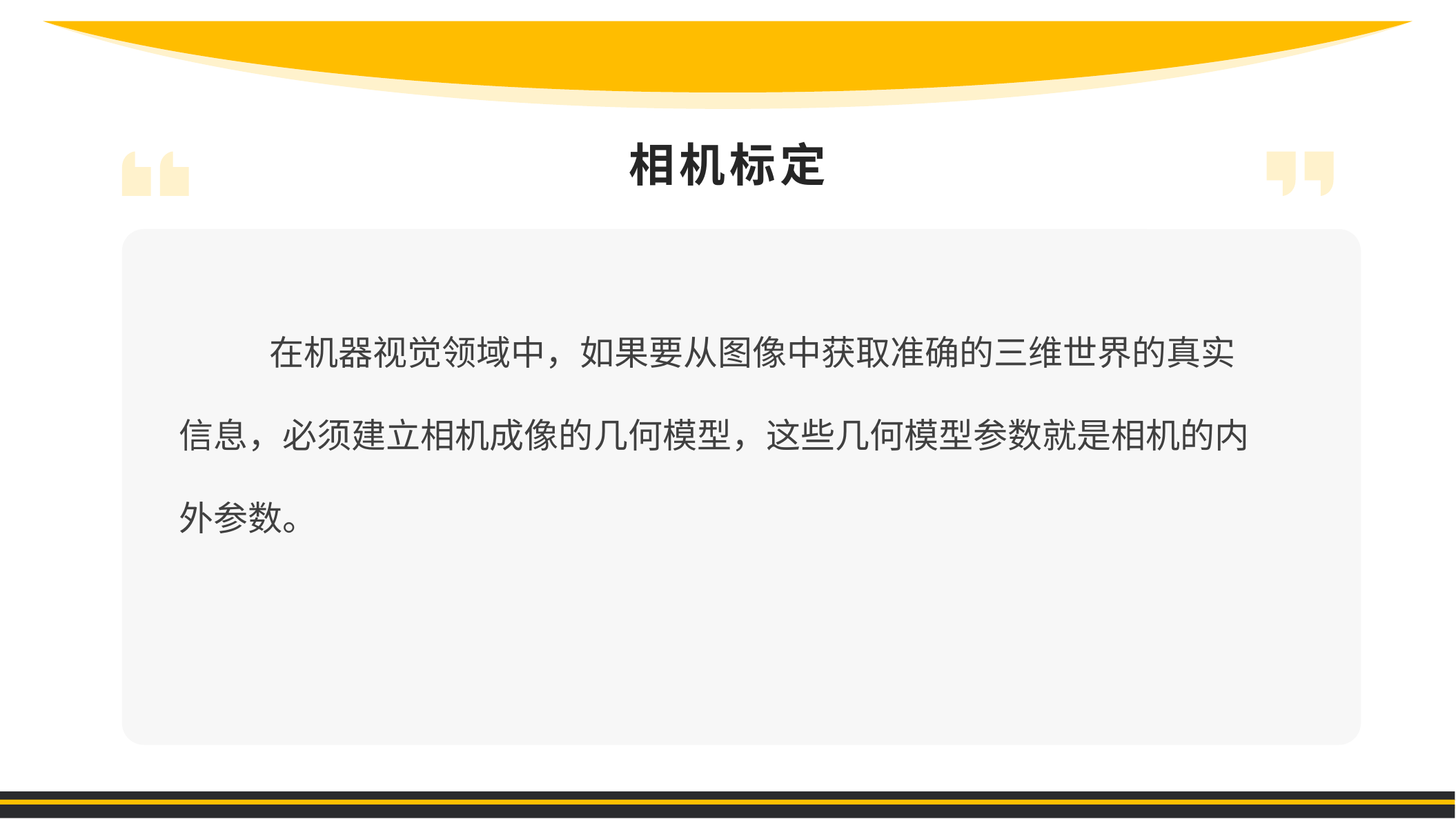

相机标定

         在机器视觉领域中，如果要从图像中获取准确的三维世界的真实信息，必须建立相机成像的几何模型，这些几何模型参数就是相机的内外参数。